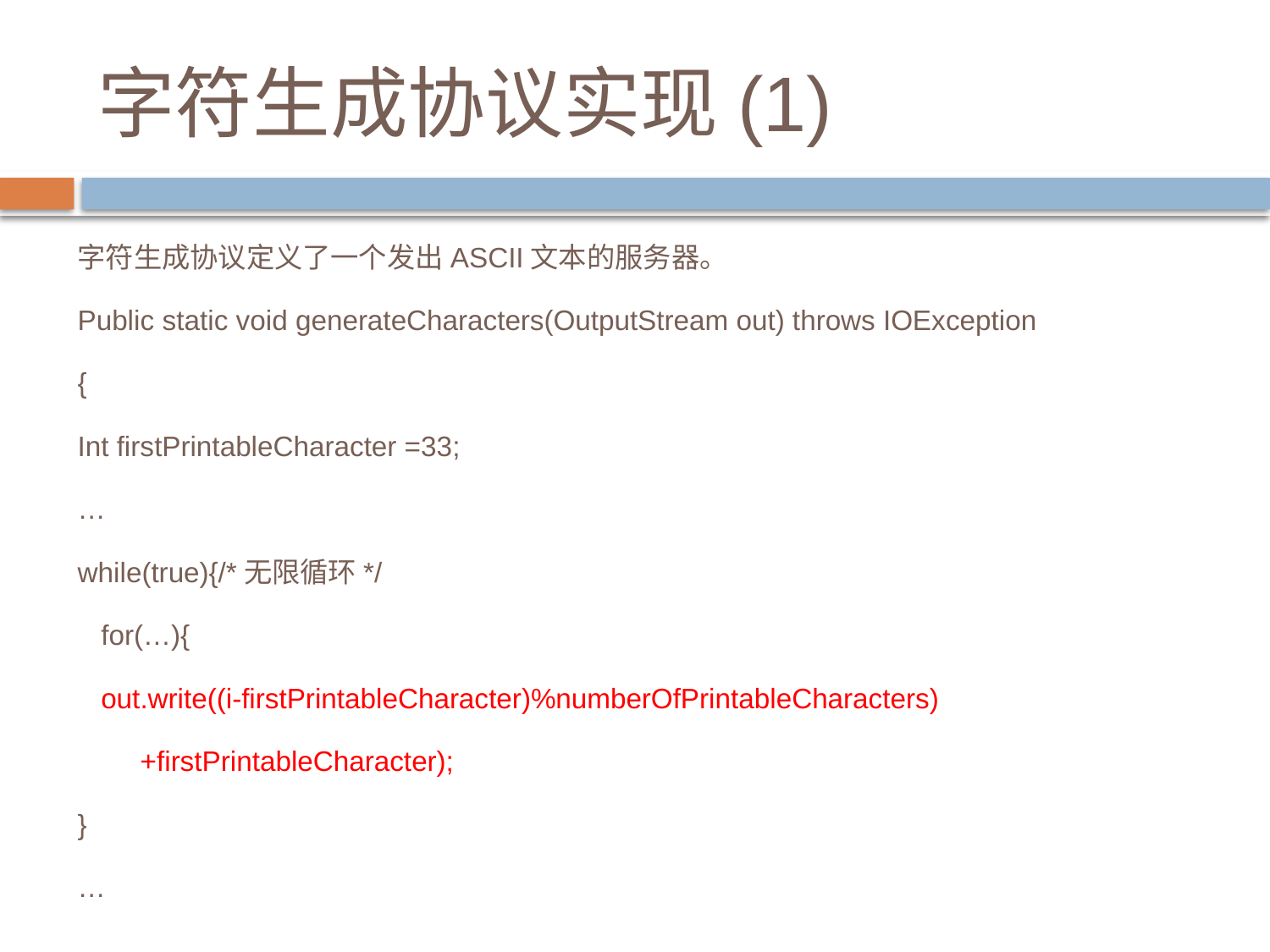

# 字符生成协议实现(1)
字符生成协议定义了一个发出ASCII文本的服务器。
Public static void generateCharacters(OutputStream out) throws IOException
{
Int firstPrintableCharacter =33;
…
while(true){/*无限循环*/
   for(…){
   out.write((i-firstPrintableCharacter)%numberOfPrintableCharacters)
        +firstPrintableCharacter);
}
…
…